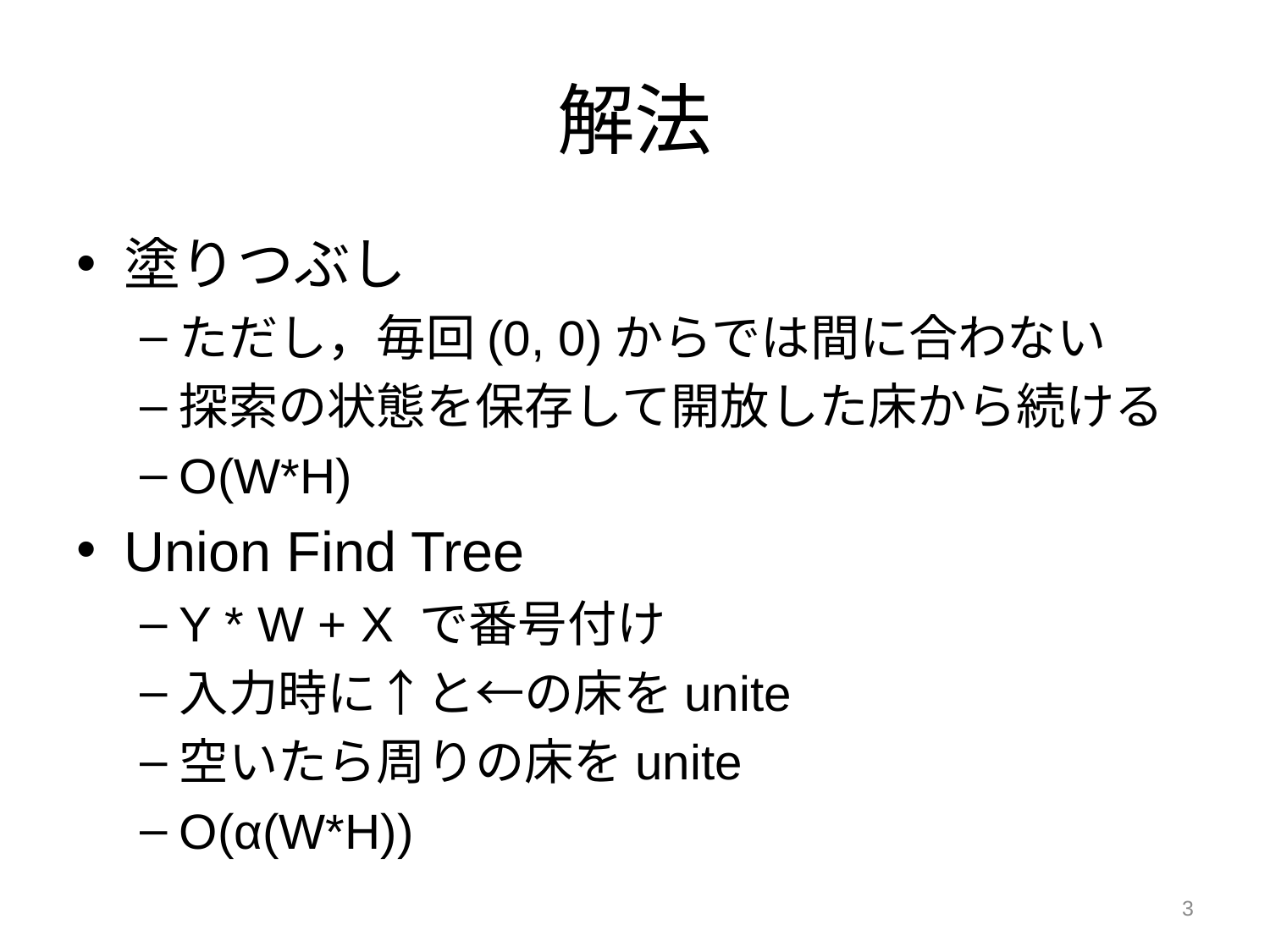

# 解法
塗りつぶし
ただし，毎回(0, 0)からでは間に合わない
探索の状態を保存して開放した床から続ける
O(W*H)
Union Find Tree
Y * W + X で番号付け
入力時に↑と←の床をunite
空いたら周りの床をunite
O(α(W*H))
3